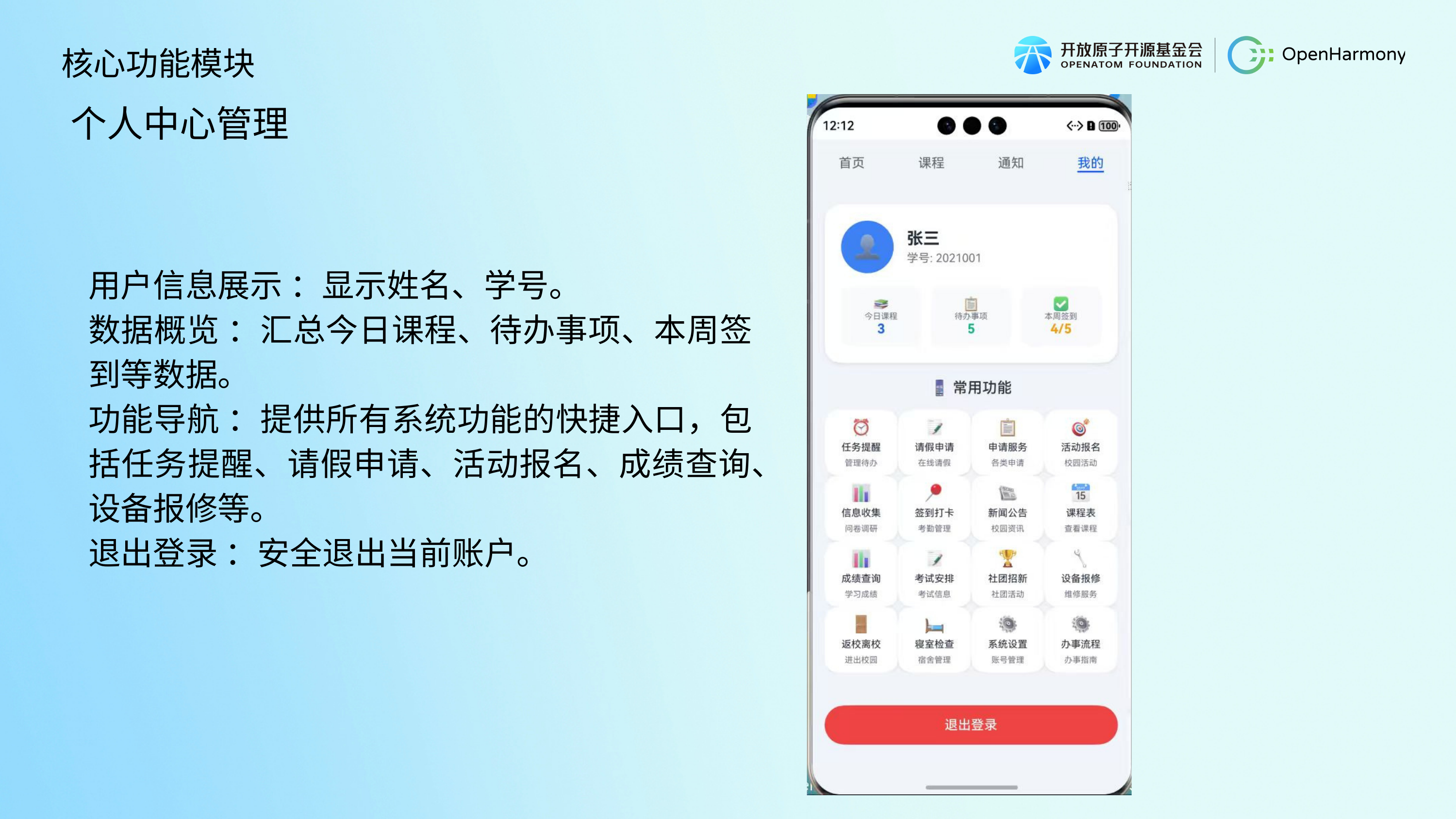

核心功能模块

个人中心管理
用户信息展示 ：显示姓名、学号。
数据概览 ：汇总今日课程、待办事项、本周签到等数据。
功能导航 ：提供所有系统功能的快捷入口，包括任务提醒、请假申请、活动报名、成绩查询、设备报修等。
退出登录 ：安全退出当前账户。